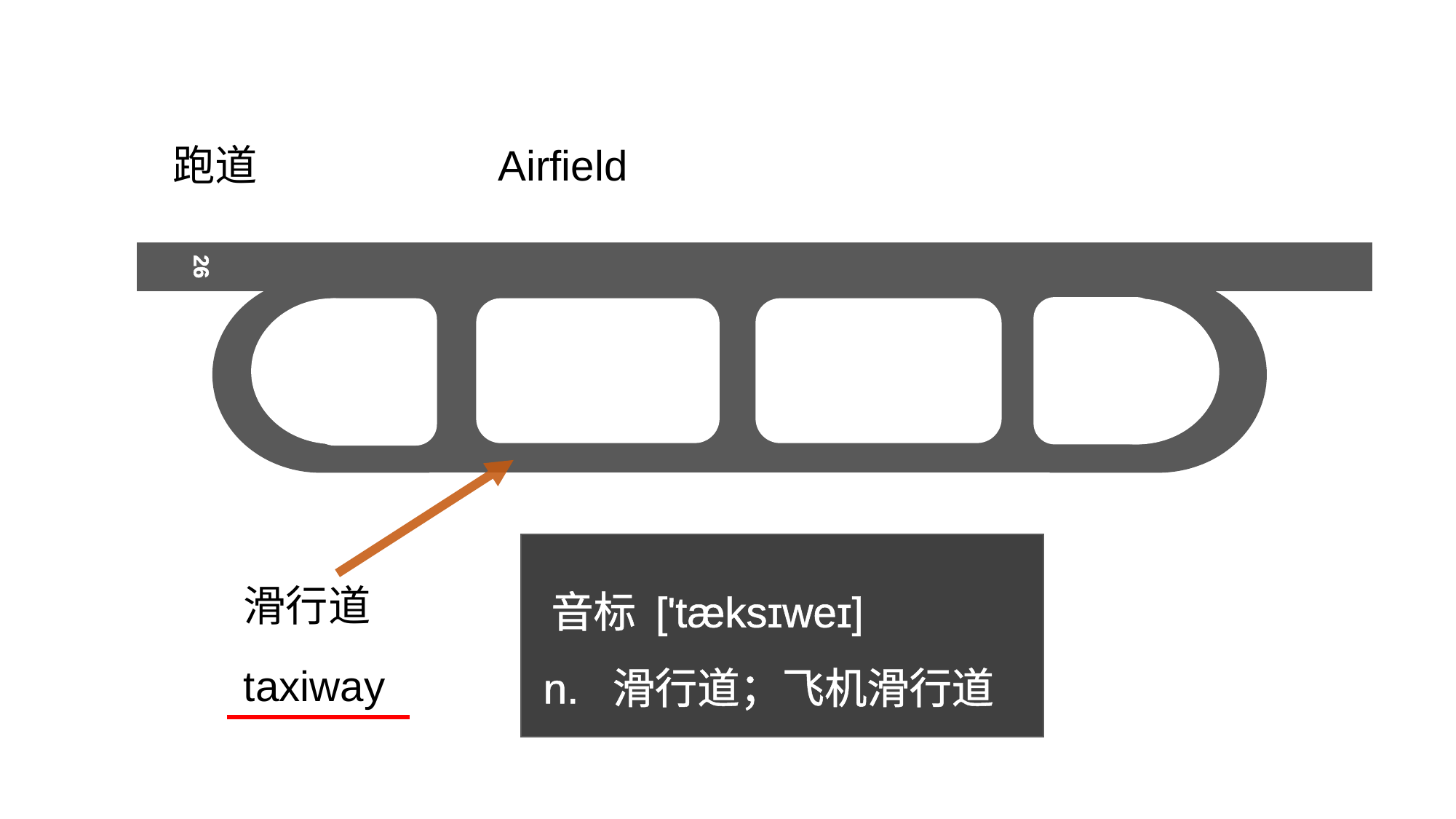

跑道
Airfield

26

 音标 ['tæksɪweɪ]
 n.  滑行道；飞机滑行道
滑行道
taxiway